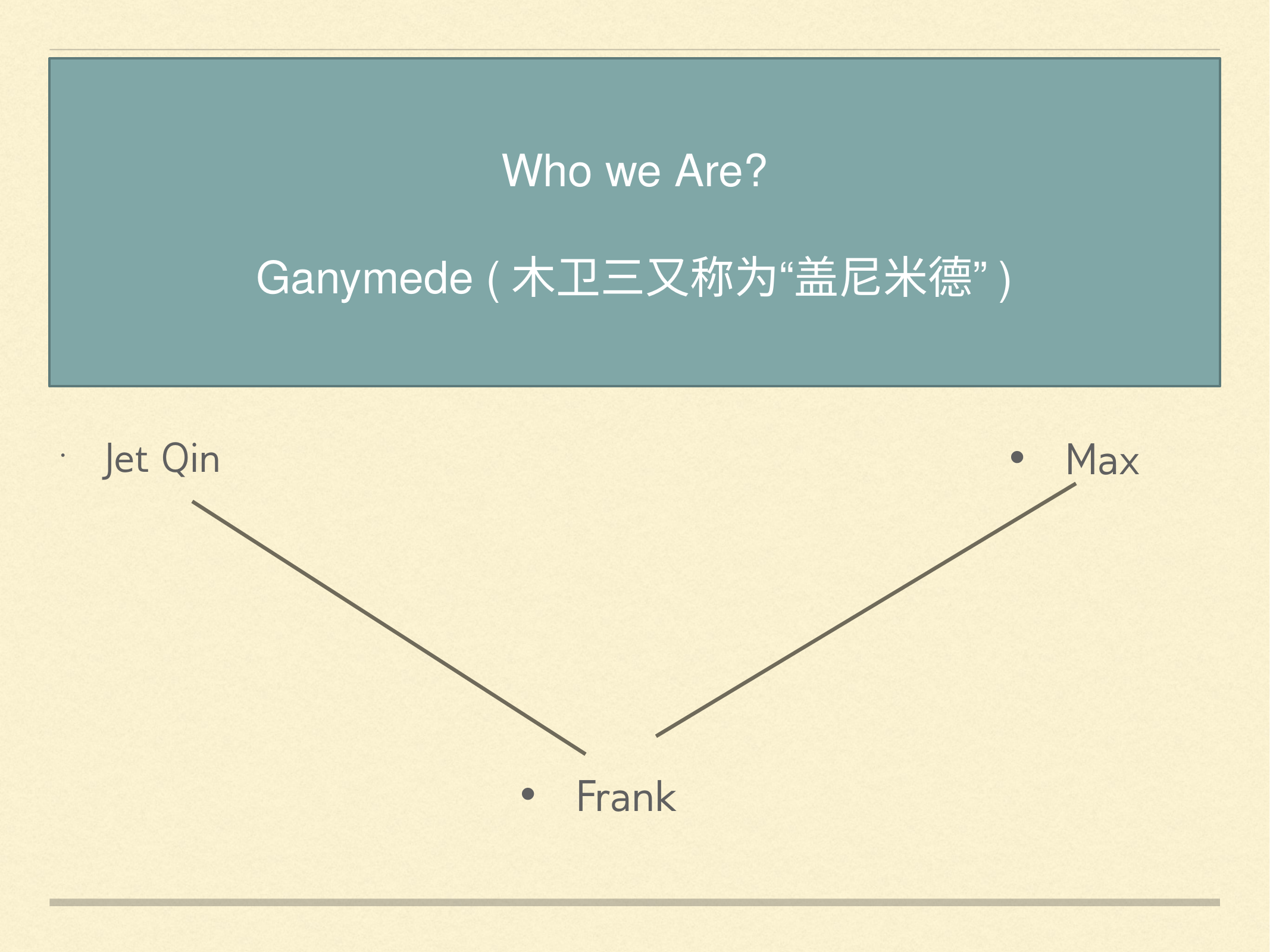

# Who we Are?

Ganymede (木卫三又称为“盖尼米德”)
Jet Qin
Max

Frank